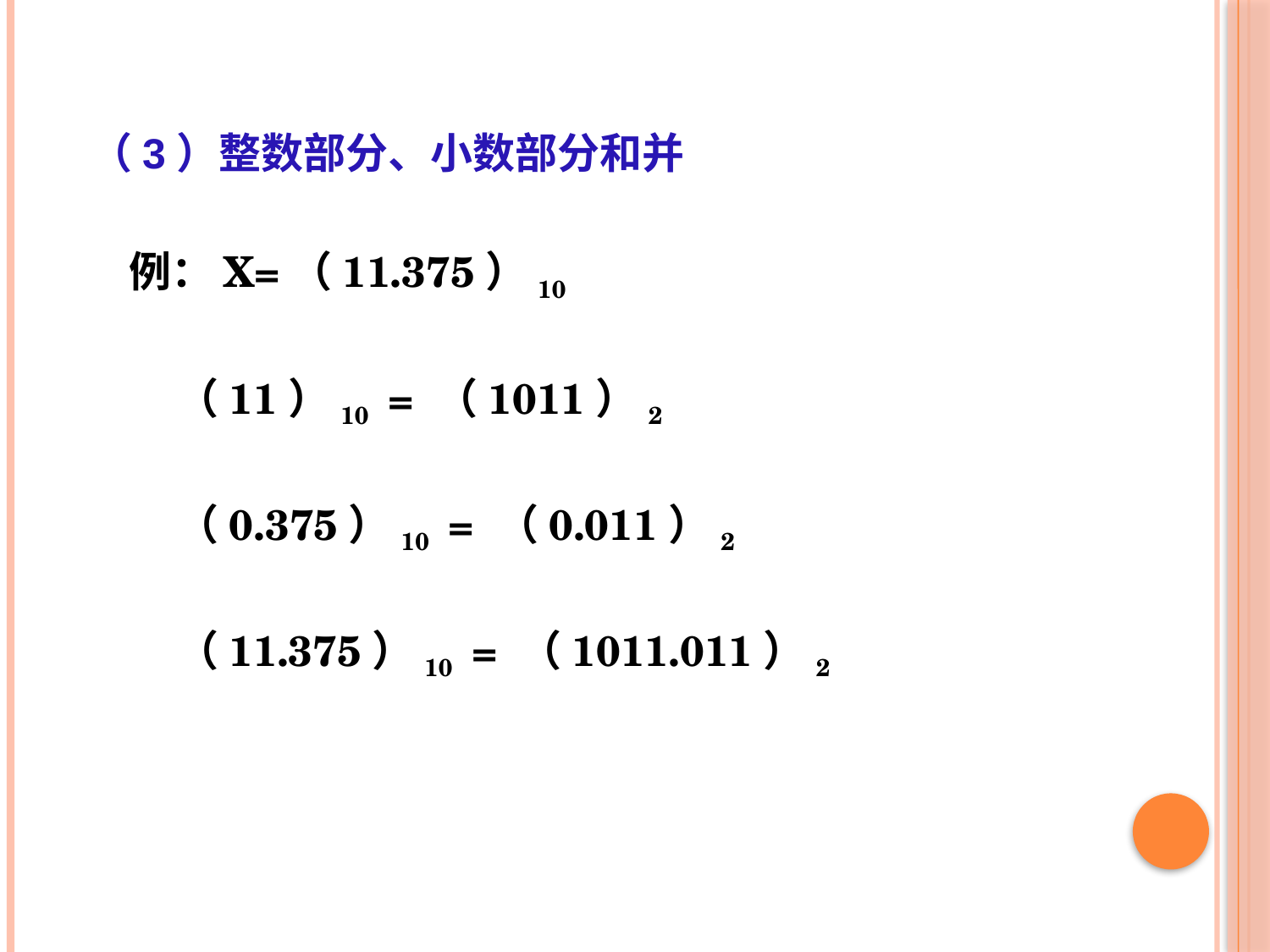

（3）整数部分、小数部分和并
   例：X=（11.375）10
        （11）10  = （1011）2
        （0.375）10  = （0.011）2
        （11.375）10  = （1011.011）2